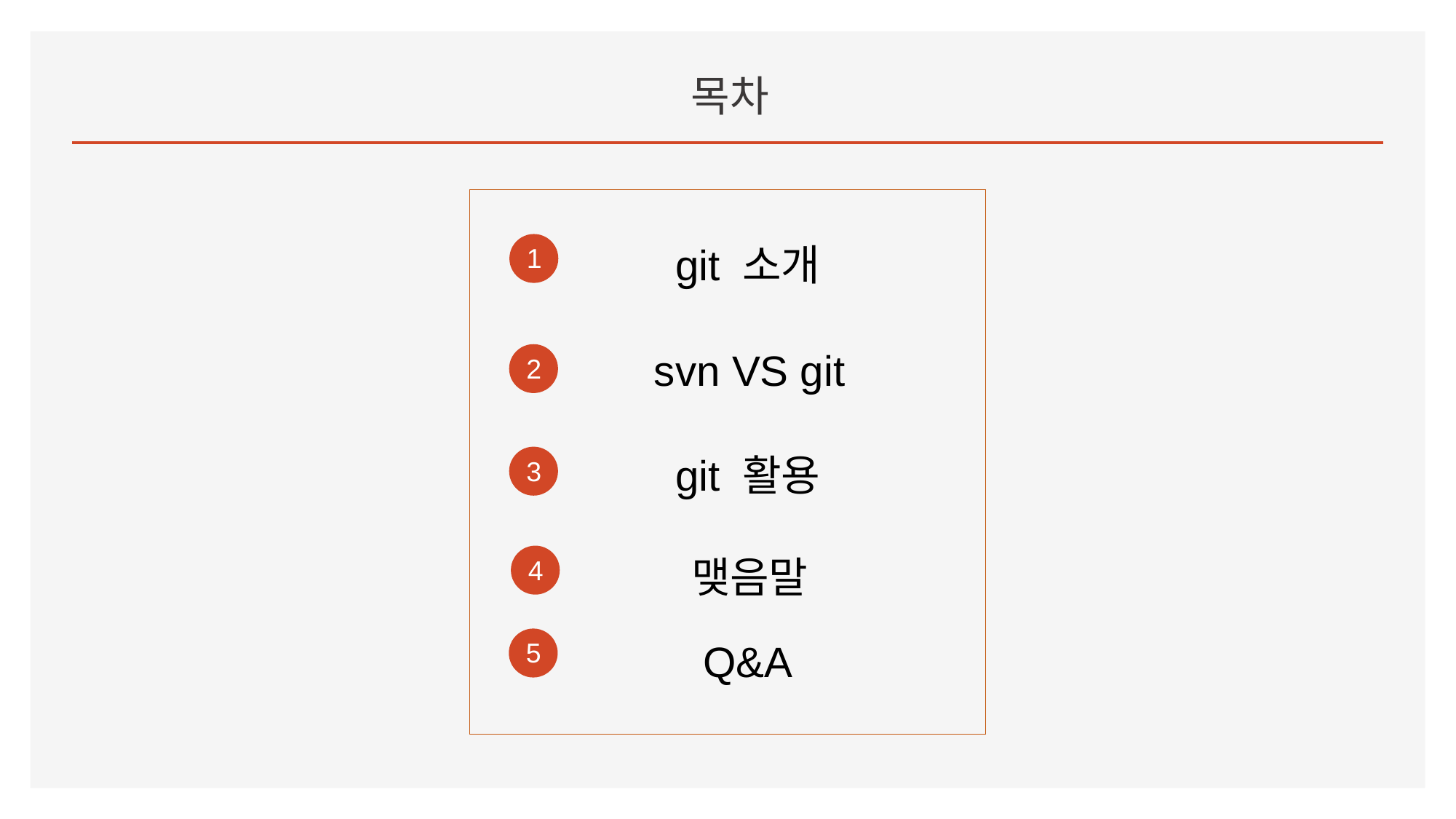

# 목차

git 소개

1
svn VS git

2
git 활용

3
맺음말

4

5
Q&A